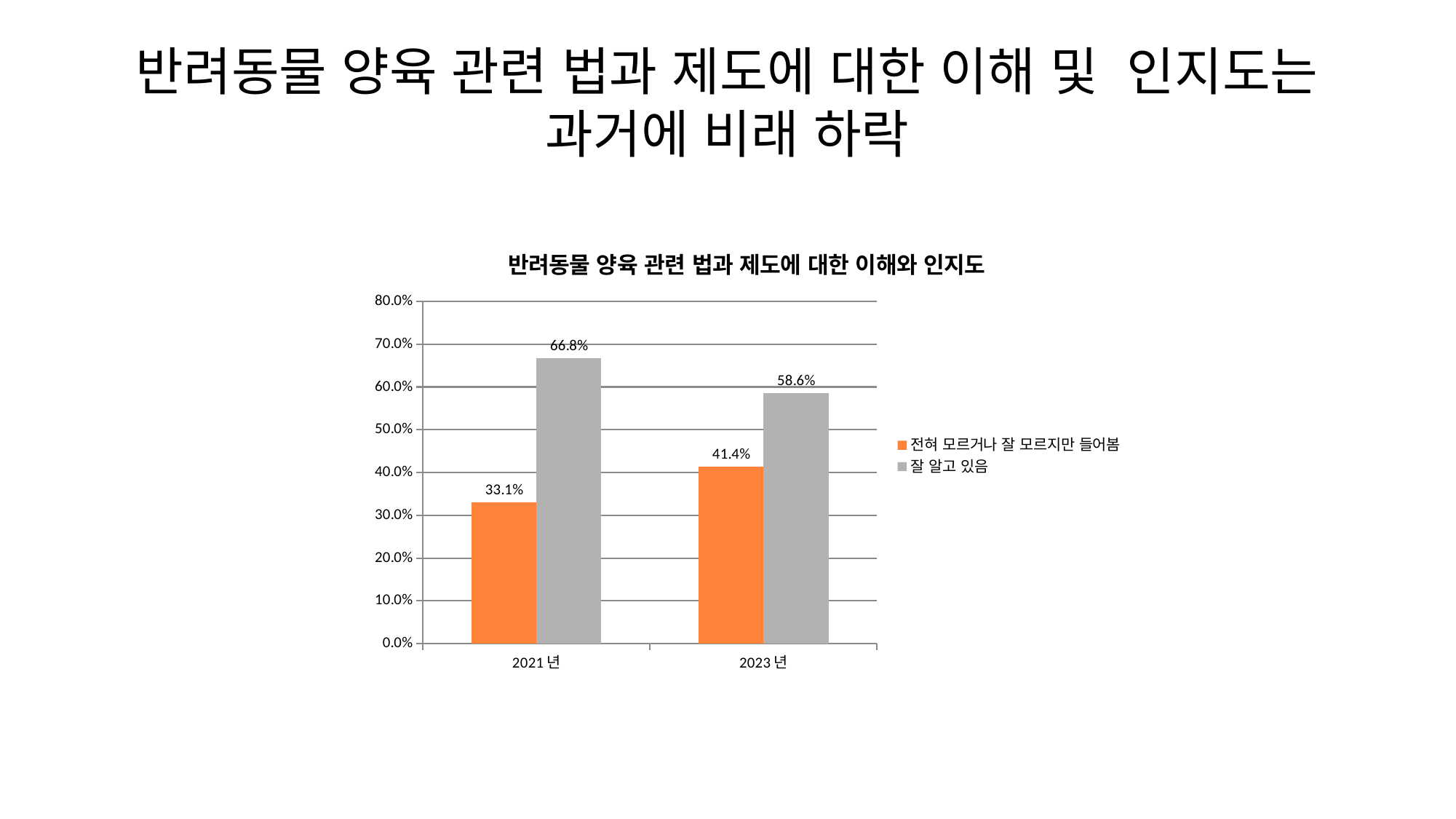

# 반려동물 양육 관련 법과 제도에 대한 이해 및  인지도는 과거에 비래 하락

### Chart: 반려동물 양육 관련 법과 제도에 대한 이해와 인지도

| Category | 전혀 모르거나 잘 모르지만 들어봄 | 잘 알고 있음 |
|---|---|---|
| 2021년 | 0.331 | 0.668 |
| 2023년 | 0.414 | 0.586 |